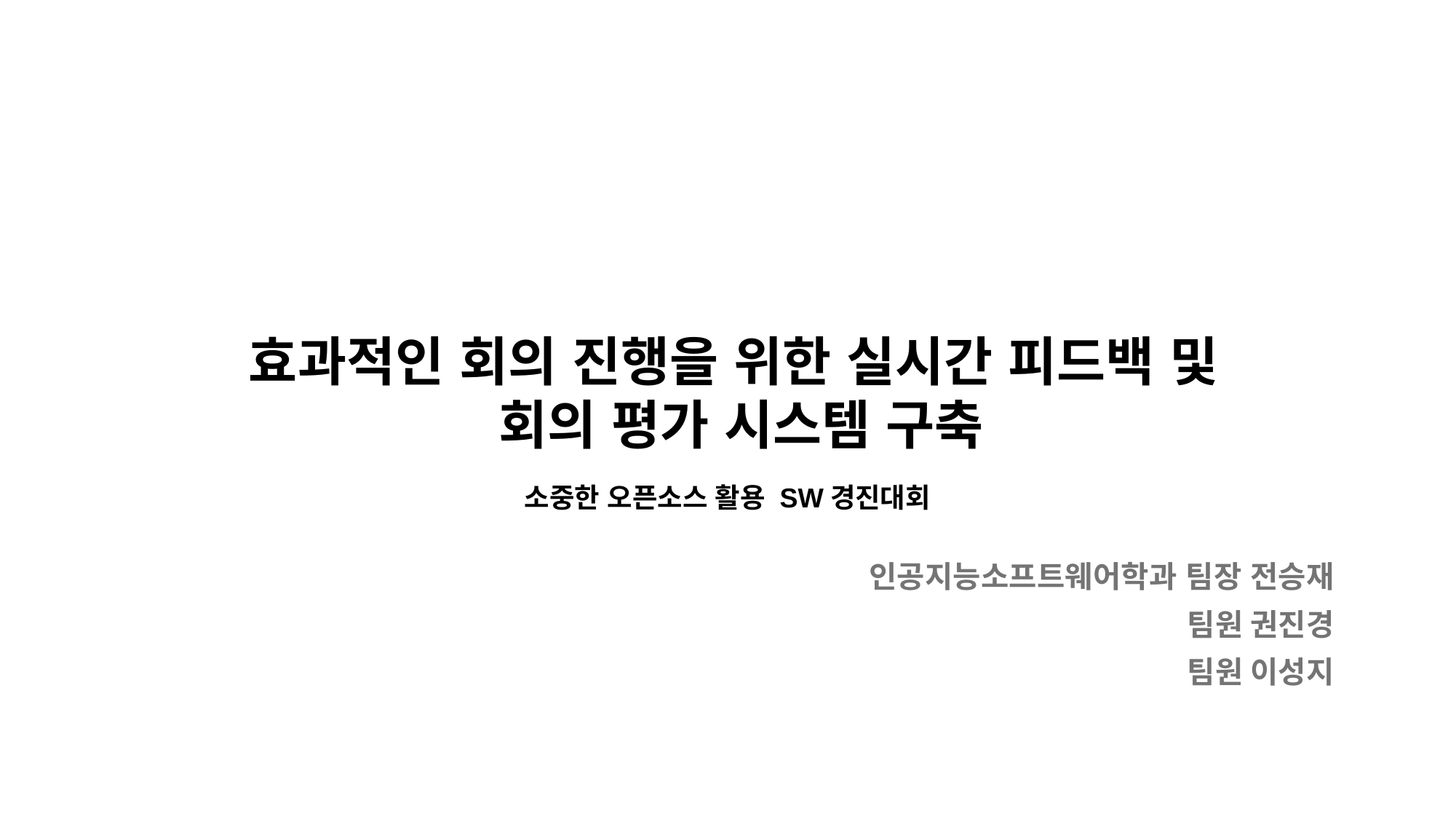

# 효과적인 회의 진행을 위한 실시간 피드백 및 회의 평가 시스템 구축
소중한 오픈소스 활용 SW경진대회
인공지능소프트웨어학과 팀장 전승재
팀원 권진경
팀원 이성지